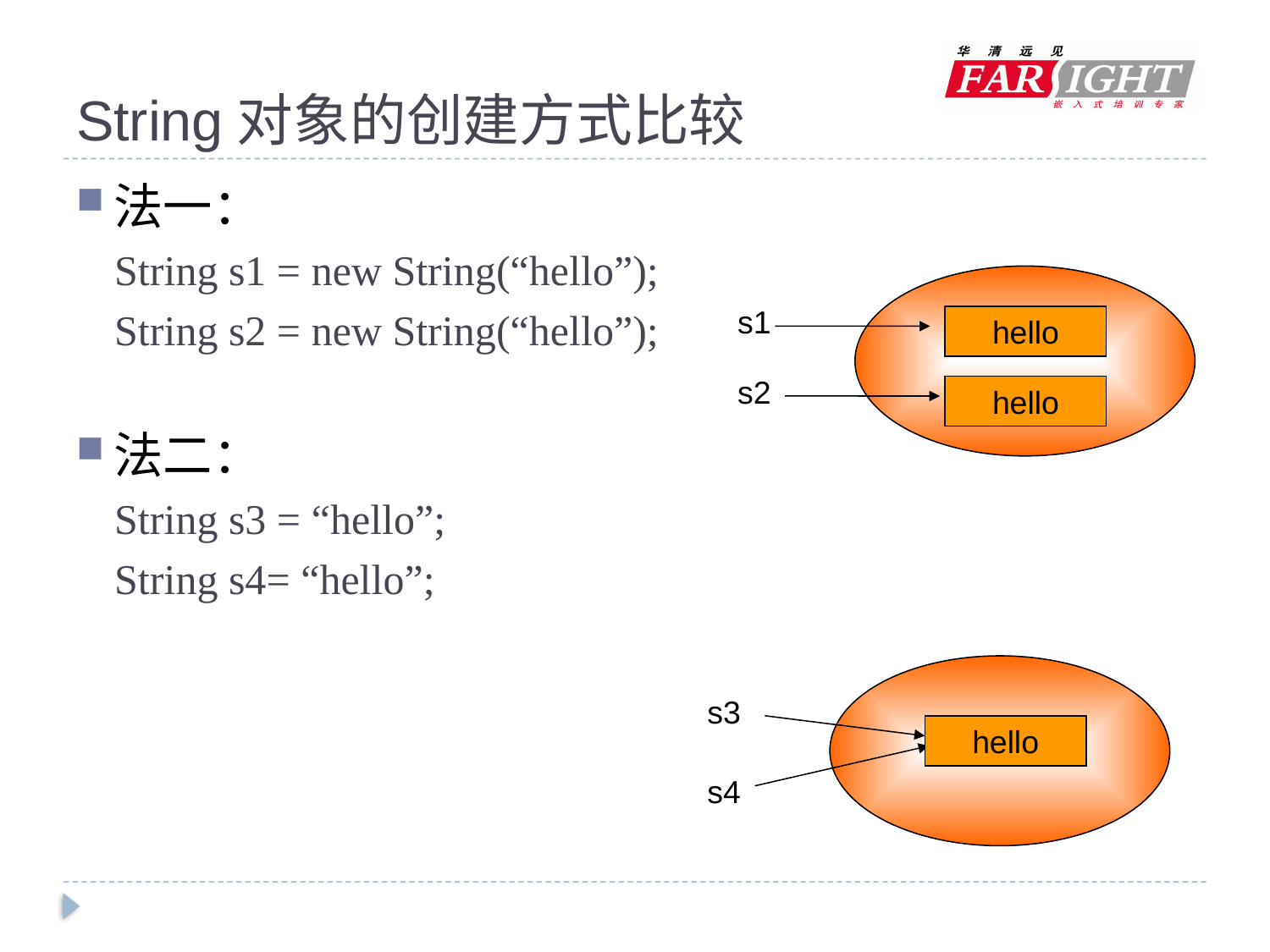

# String对象的创建方式比较
法一：
String s1 = new String(“hello”);
String s2 = new String(“hello”);

法二：
String s3 = “hello”;
String s4= “hello”;

s1
hello
hello

s2
hello

s3

hello

s4